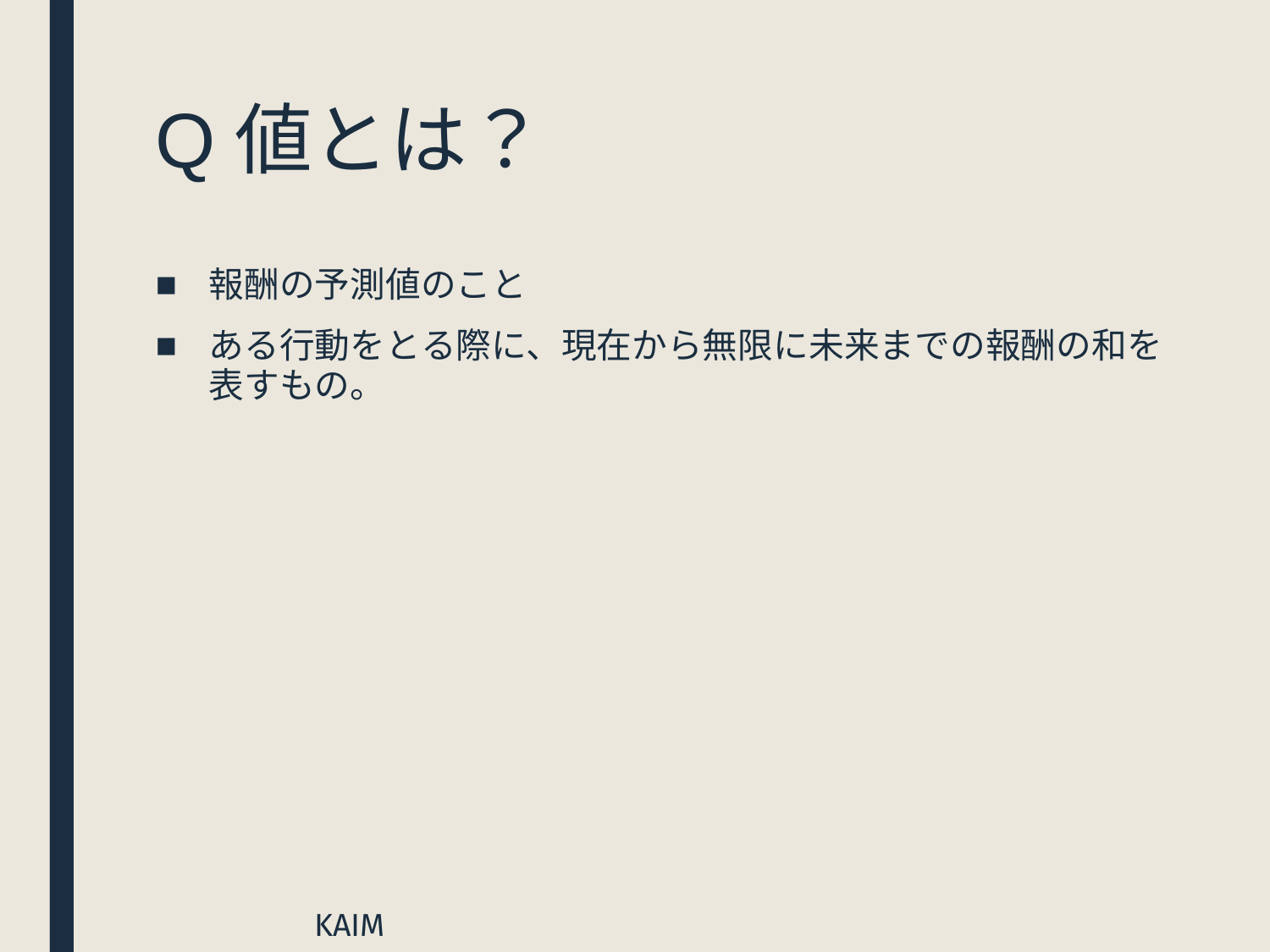

# Q値とは？
報酬の予測値のこと
ある行動をとる際に、現在から無限に未来までの報酬の和を表すもの。
KAIM